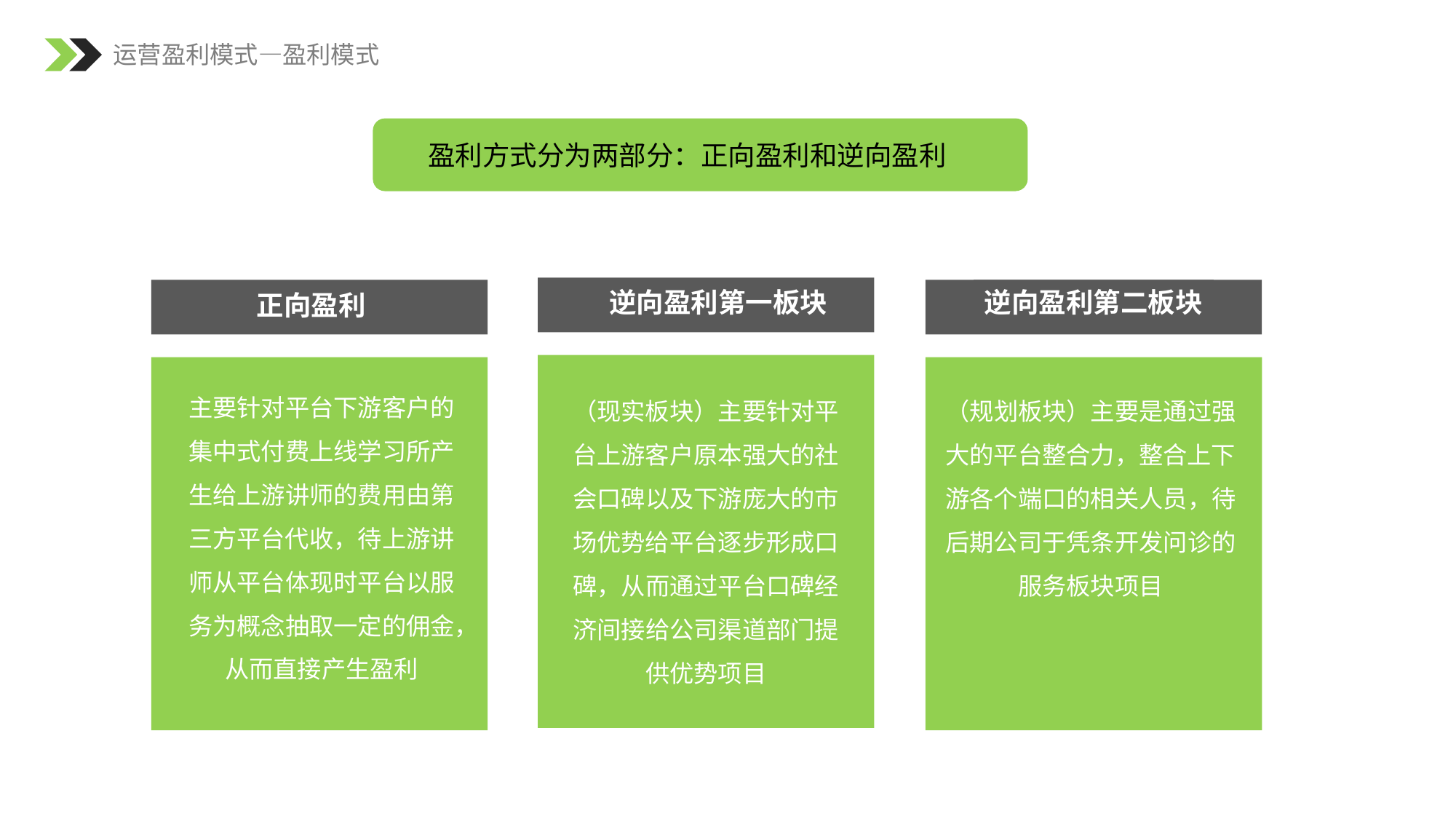

运营盈利模式—盈利模式

盈利方式分为两部分：正向盈利和逆向盈利

逆向盈利第一板块

逆向盈利第二板块
正向盈利

主要针对平台下游客户的集中式付费上线学习所产生给上游讲师的费用由第三方平台代收，待上游讲师从平台体现时平台以服务为概念抽取一定的佣金，从而直接产生盈利
（现实板块）主要针对平台上游客户原本强大的社会口碑以及下游庞大的市场优势给平台逐步形成口碑，从而通过平台口碑经济间接给公司渠道部门提供优势项目
（规划板块）主要是通过强大的平台整合力，整合上下游各个端口的相关人员，待后期公司于凭条开发问诊的服务板块项目